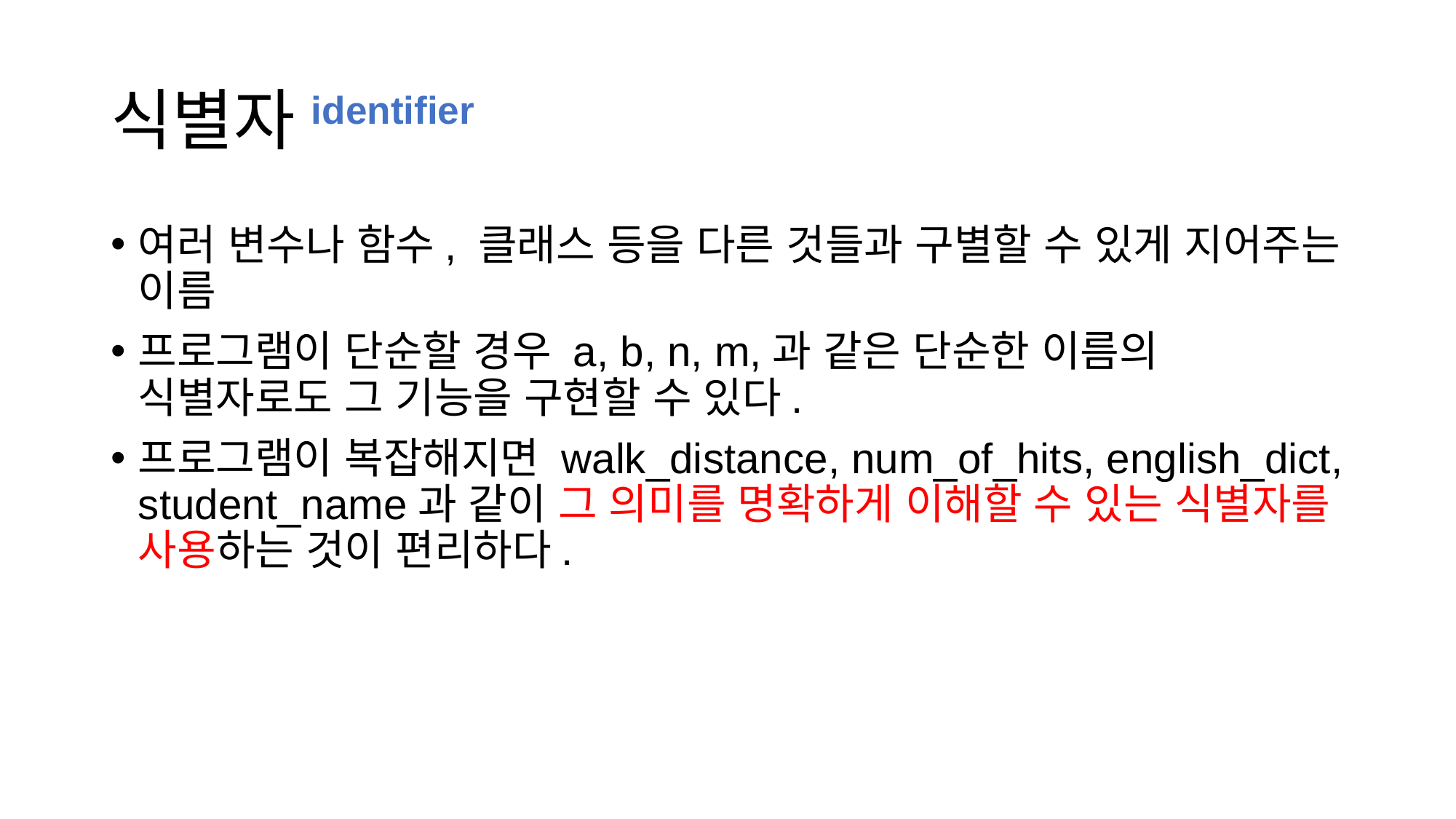

# 식별자identifier
여러 변수나 함수, 클래스 등을 다른 것들과 구별할 수 있게 지어주는 이름
프로그램이 단순할 경우 a, b, n, m,과 같은 단순한 이름의 식별자로도 그 기능을 구현할 수 있다.
프로그램이 복잡해지면 walk_distance, num_of_hits, english_dict, student_name과 같이 그 의미를 명확하게 이해할 수 있는 식별자를 사용하는 것이 편리하다.